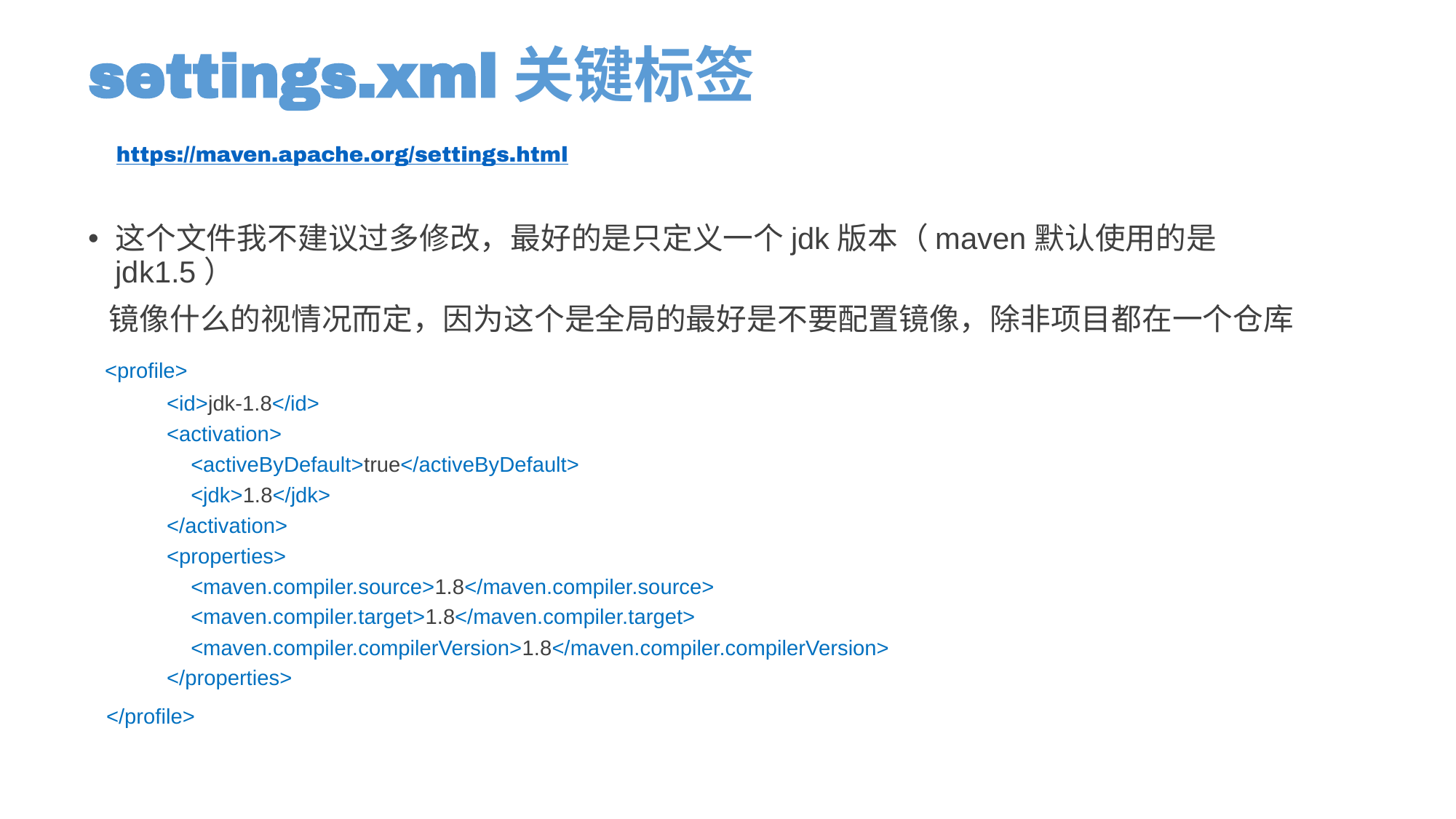

# settings.xml关键标签 https://maven.apache.org/settings.html
这个文件我不建议过多修改，最好的是只定义一个jdk版本（maven默认使用的是jdk1.5）
  镜像什么的视情况而定，因为这个是全局的最好是不要配置镜像，除非项目都在一个仓库
  <profile>
    <id>jdk-1.8</id>
    <activation>
        <activeByDefault>true</activeByDefault>
        <jdk>1.8</jdk>
    </activation>
    <properties>
        <maven.compiler.source>1.8</maven.compiler.source>
        <maven.compiler.target>1.8</maven.compiler.target>
        <maven.compiler.compilerVersion>1.8</maven.compiler.compilerVersion>
    </properties>
   </profile>